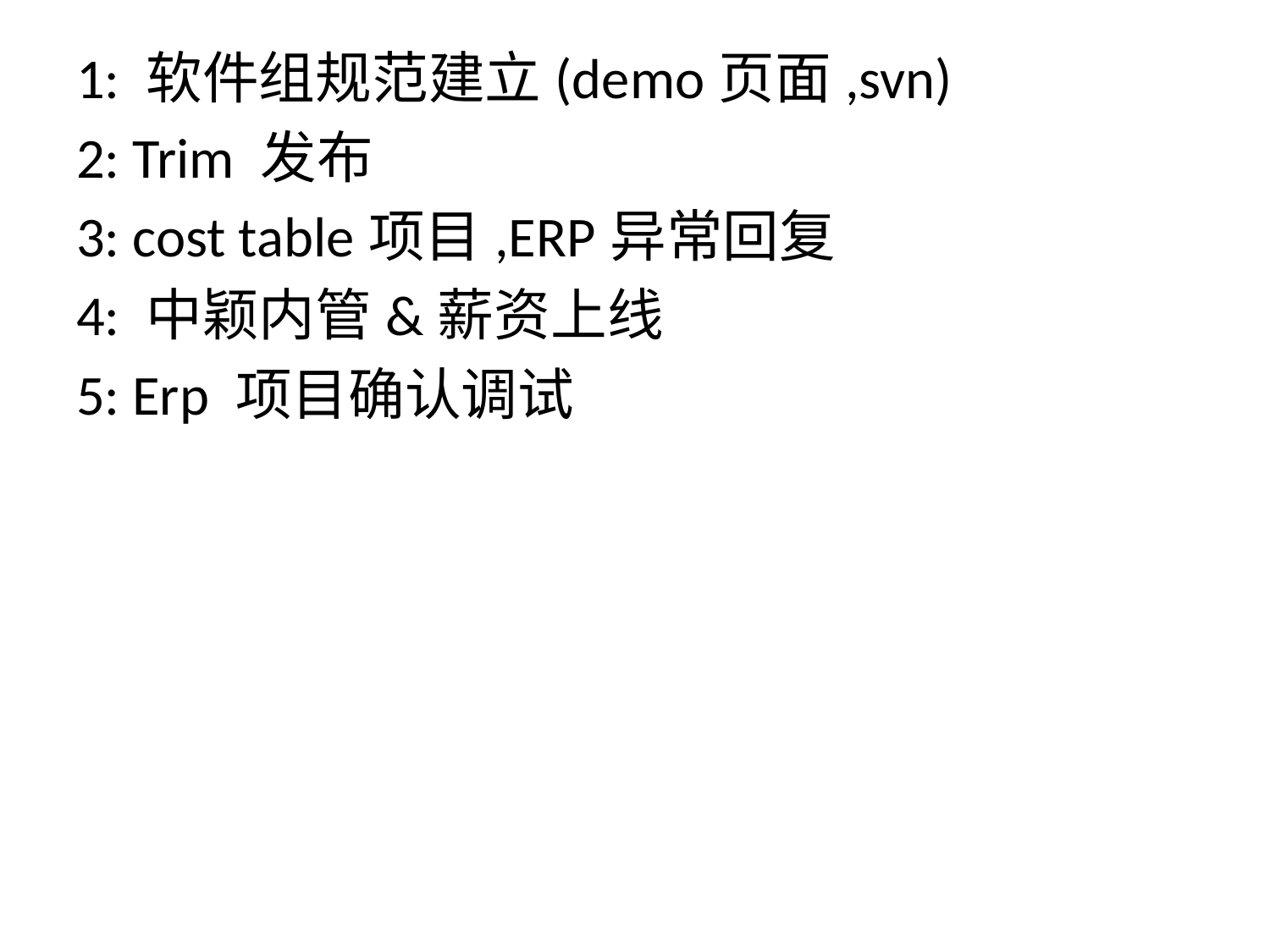

1: 软件组规范建立(demo页面,svn)
2: Trim 发布
3: cost table项目,ERP异常回复
4: 中颖内管&薪资上线
5: Erp 项目确认调试